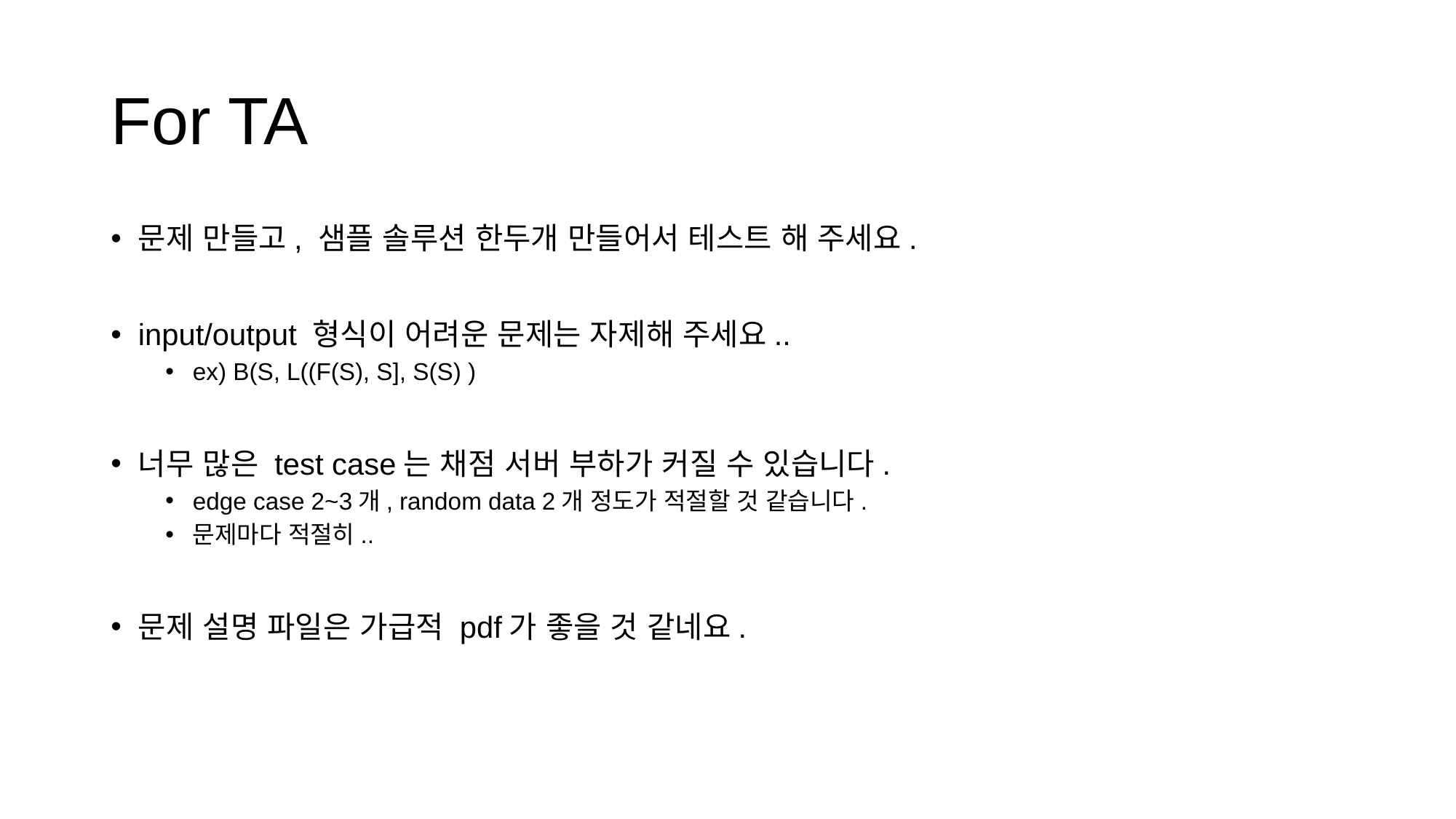

# For TA
문제 만들고, 샘플 솔루션 한두개 만들어서 테스트 해 주세요.

input/output 형식이 어려운 문제는 자제해 주세요..
ex) B(S, L((F(S), S], S(S) )

너무 많은 test case는 채점 서버 부하가 커질 수 있습니다.
edge case 2~3개, random data 2개 정도가 적절할 것 같습니다.
문제마다 적절히..

문제 설명 파일은 가급적 pdf가 좋을 것 같네요.